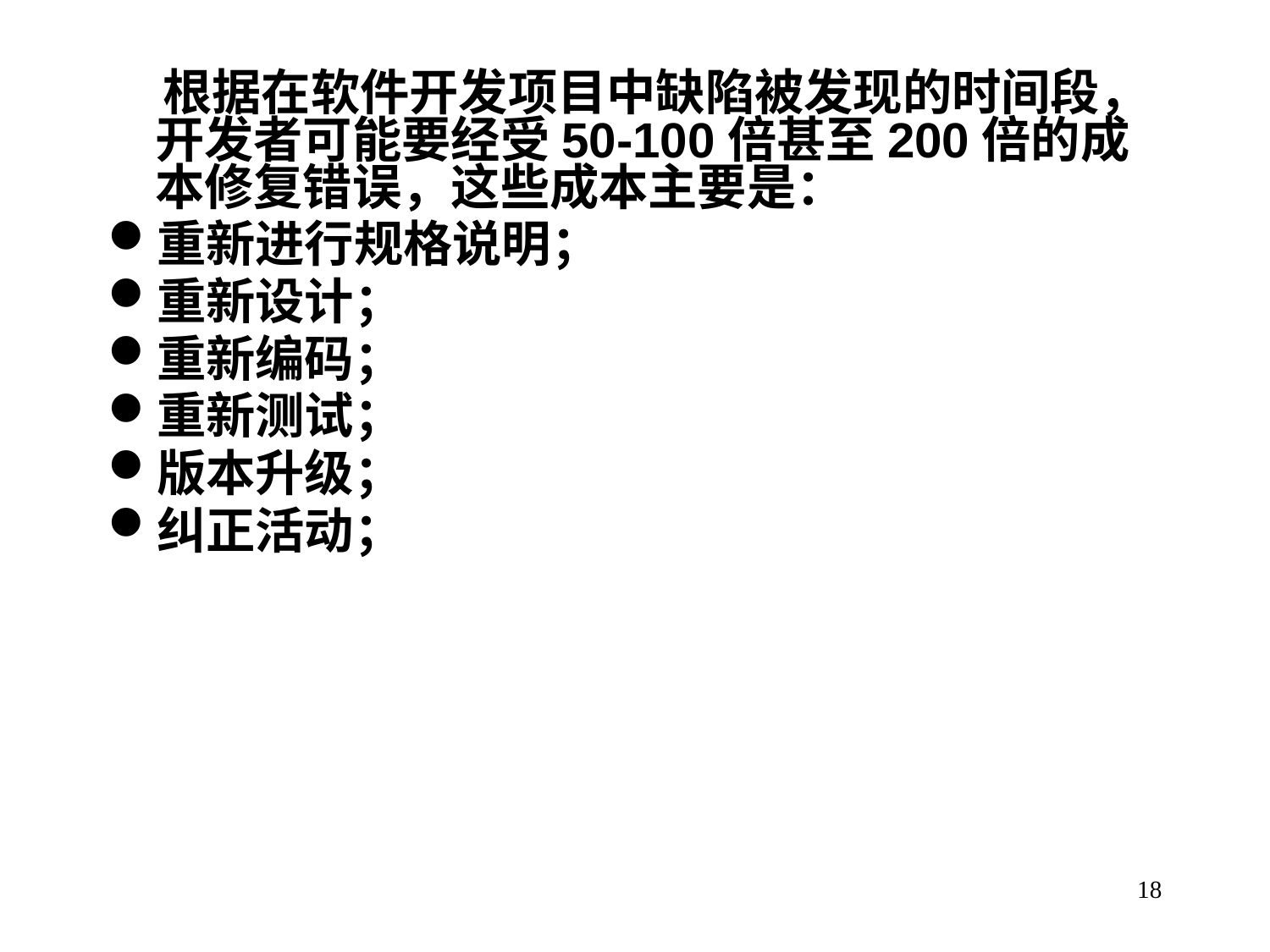

# 根据在软件开发项目中缺陷被发现的时间段，开发者可能要经受50-100倍甚至200倍的成本修复错误，这些成本主要是：
重新进行规格说明；
重新设计；
重新编码；
重新测试；
版本升级；
纠正活动；

18